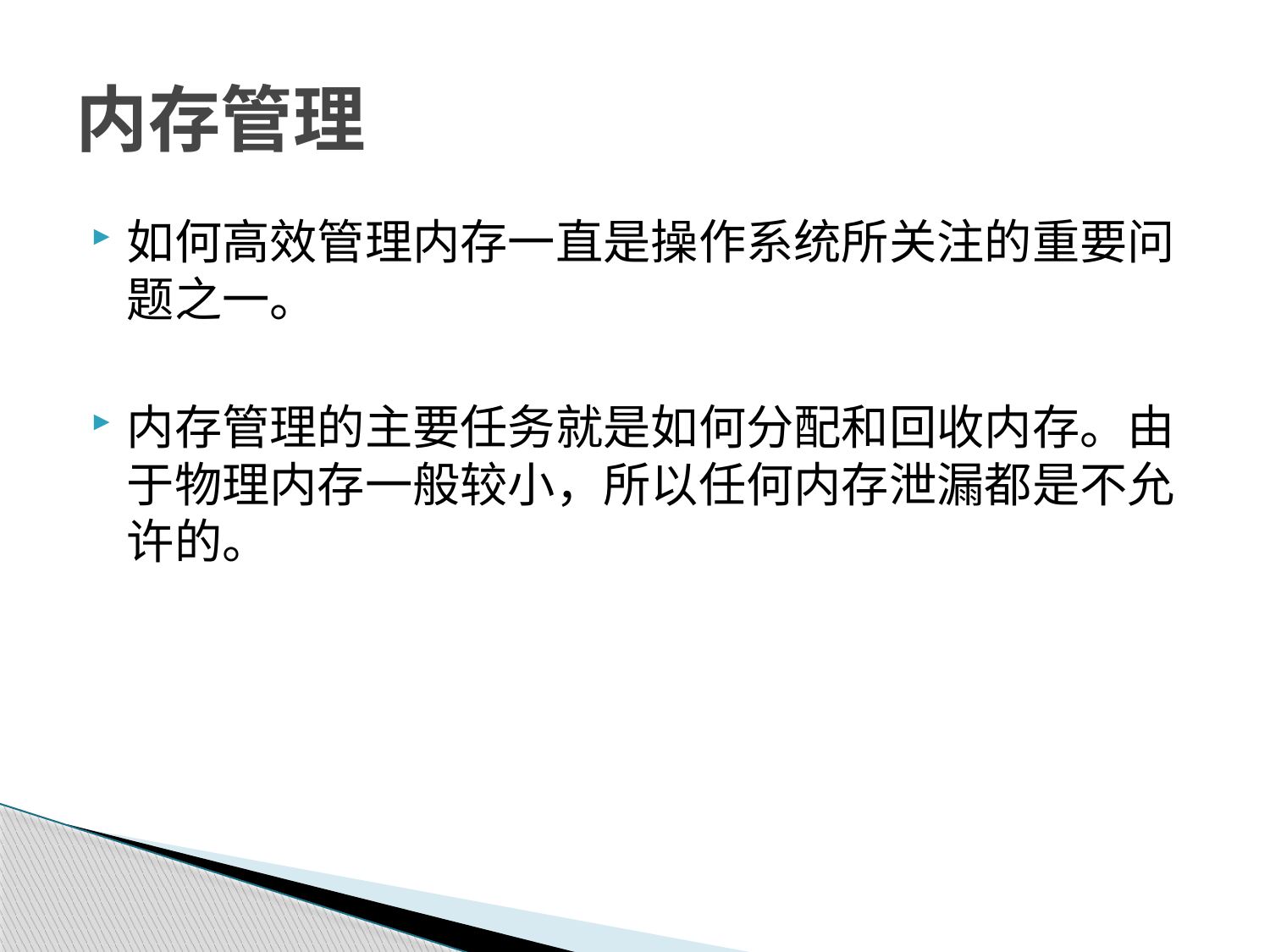

# 内存管理
如何高效管理内存一直是操作系统所关注的重要问题之一。

内存管理的主要任务就是如何分配和回收内存。由于物理内存一般较小，所以任何内存泄漏都是不允许的。